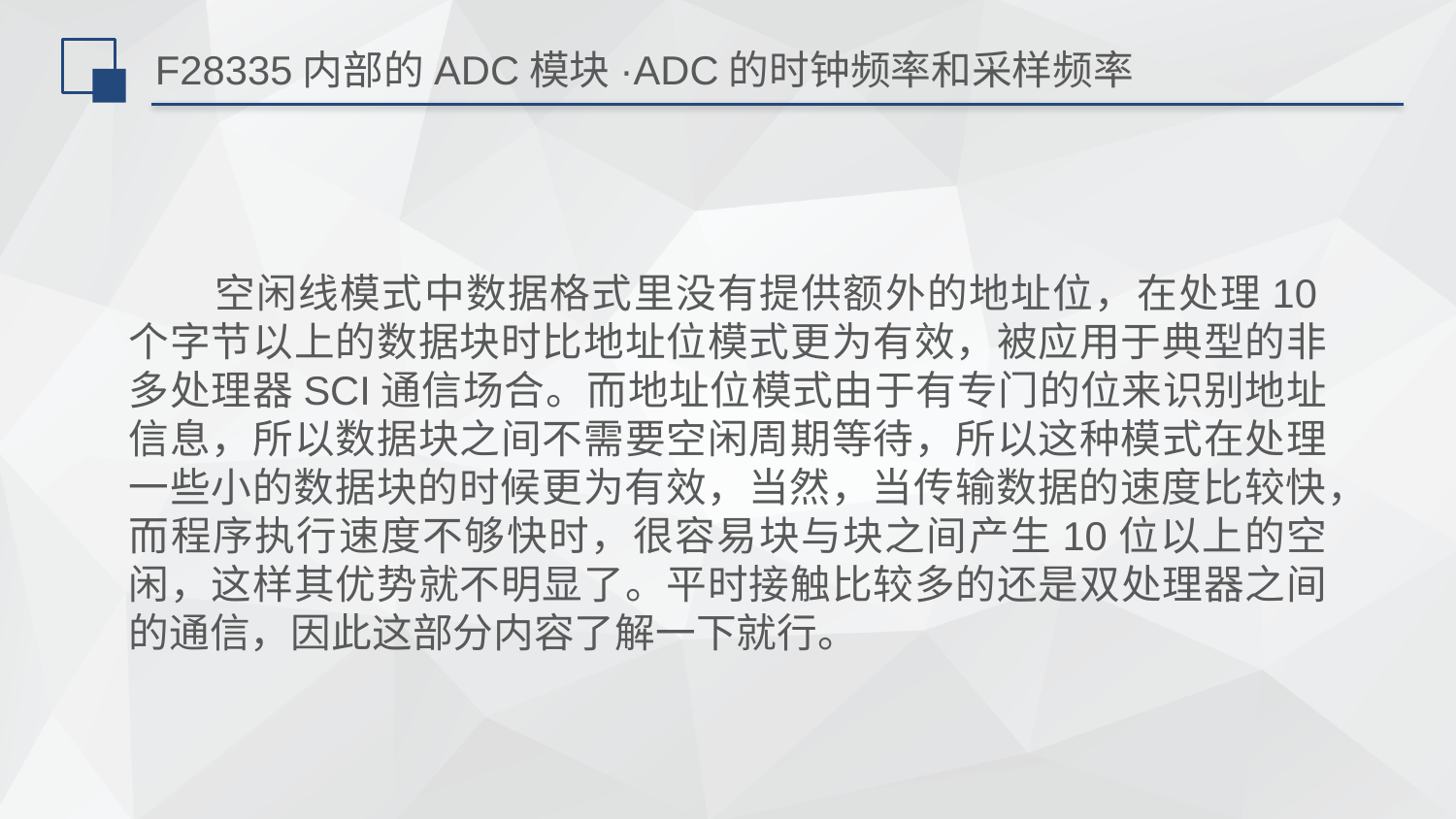

# F28335内部的ADC模块·ADC的时钟频率和采样频率
空闲线模式中数据格式里没有提供额外的地址位，在处理10个字节以上的数据块时比地址位模式更为有效，被应用于典型的非多处理器SCI通信场合。而地址位模式由于有专门的位来识别地址信息，所以数据块之间不需要空闲周期等待，所以这种模式在处理一些小的数据块的时候更为有效，当然，当传输数据的速度比较快，而程序执行速度不够快时，很容易块与块之间产生10位以上的空闲，这样其优势就不明显了。平时接触比较多的还是双处理器之间的通信，因此这部分内容了解一下就行。